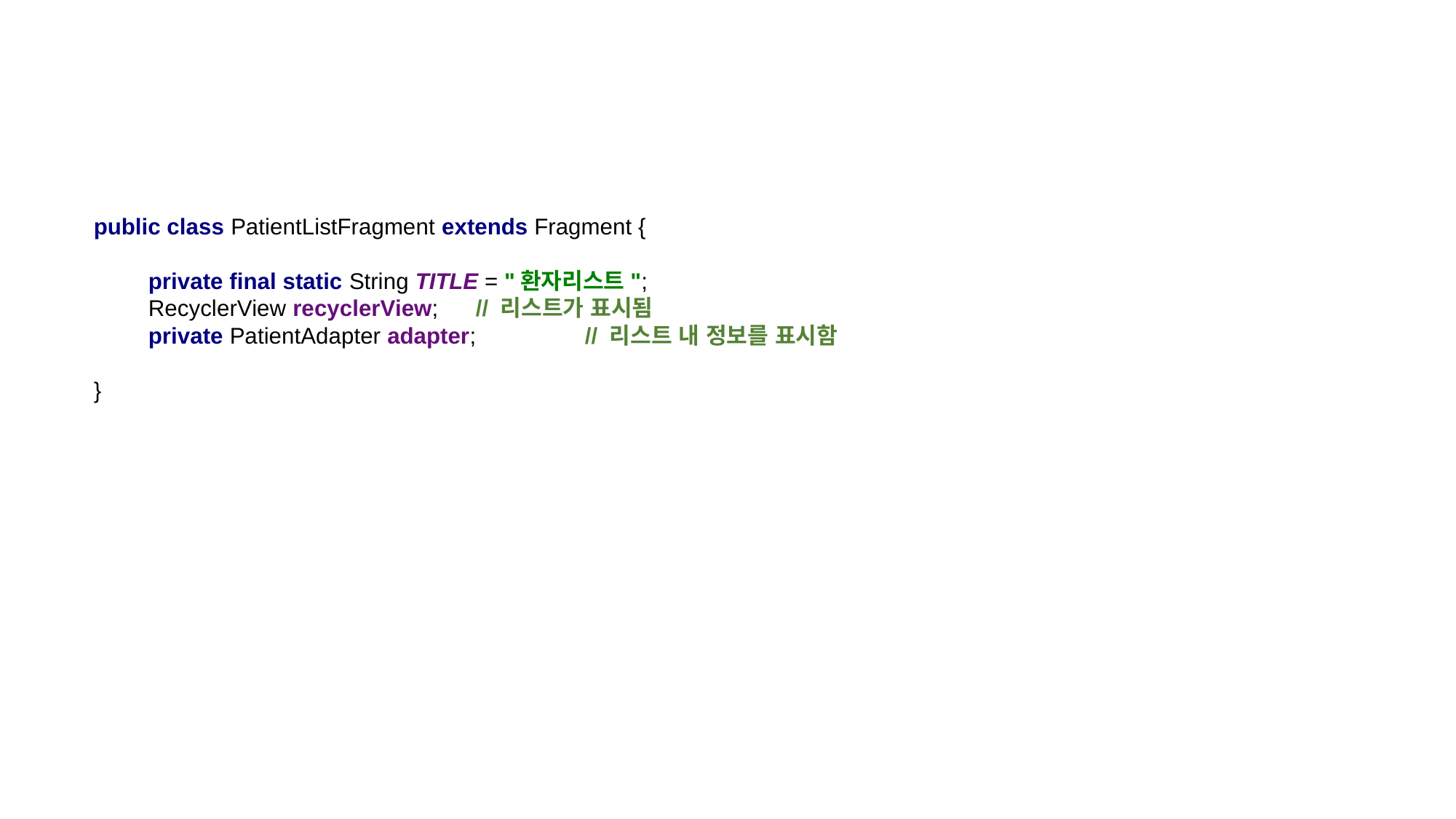

# 3-1). PatientListFragment.java
public class PatientListFragment extends Fragment {
private final static String TITLE = "환자리스트";
RecyclerView recyclerView;	// 리스트가 표시됨
private PatientAdapter adapter;	// 리스트 내 정보를 표시함

}